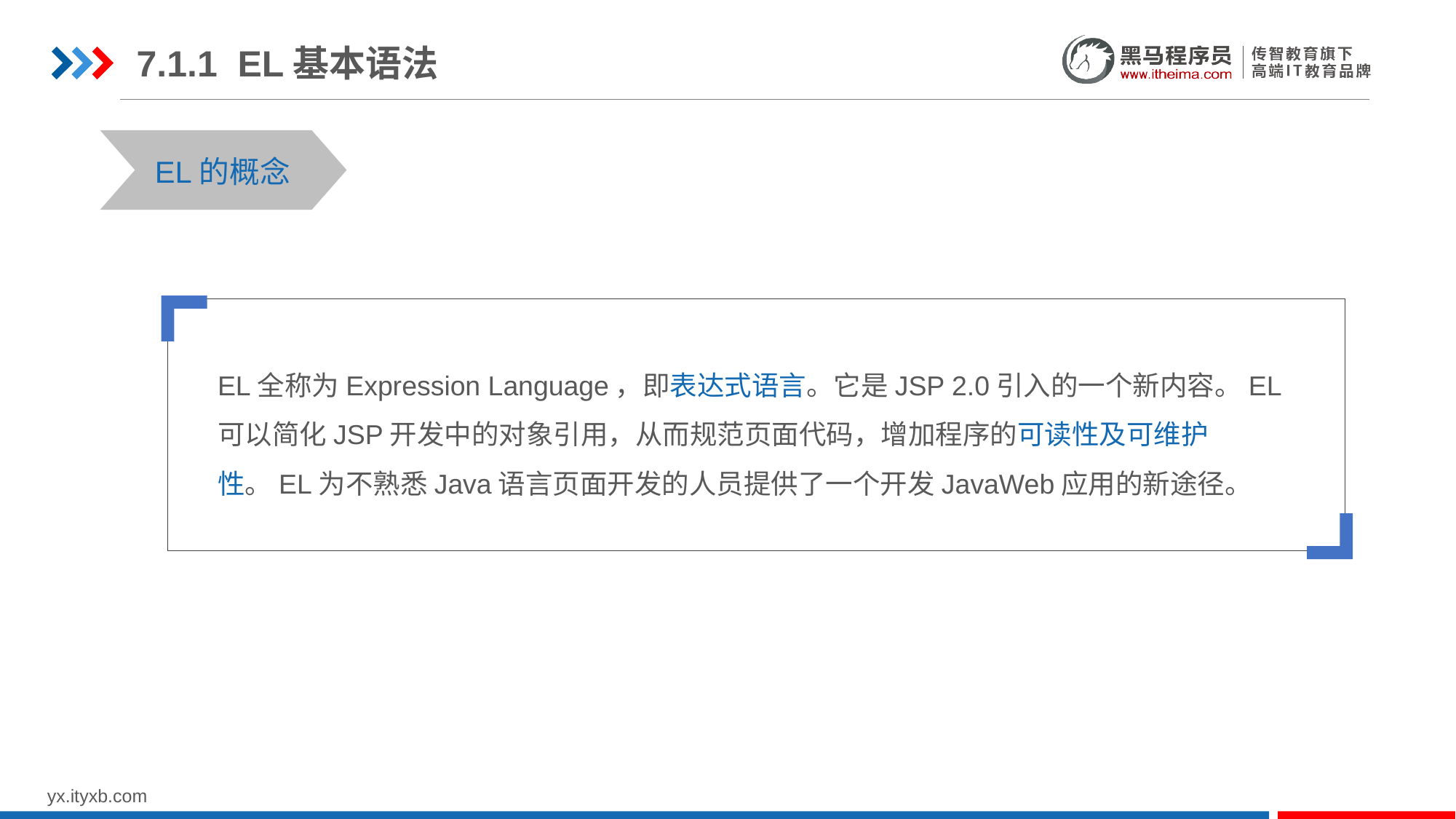

7.1.1  EL基本语法

EL的概念

EL全称为Expression Language，即表达式语言。它是JSP 2.0引入的一个新内容。EL可以简化JSP开发中的对象引用，从而规范页面代码，增加程序的可读性及可维护性。EL为不熟悉Java语言页面开发的人员提供了一个开发JavaWeb应用的新途径。